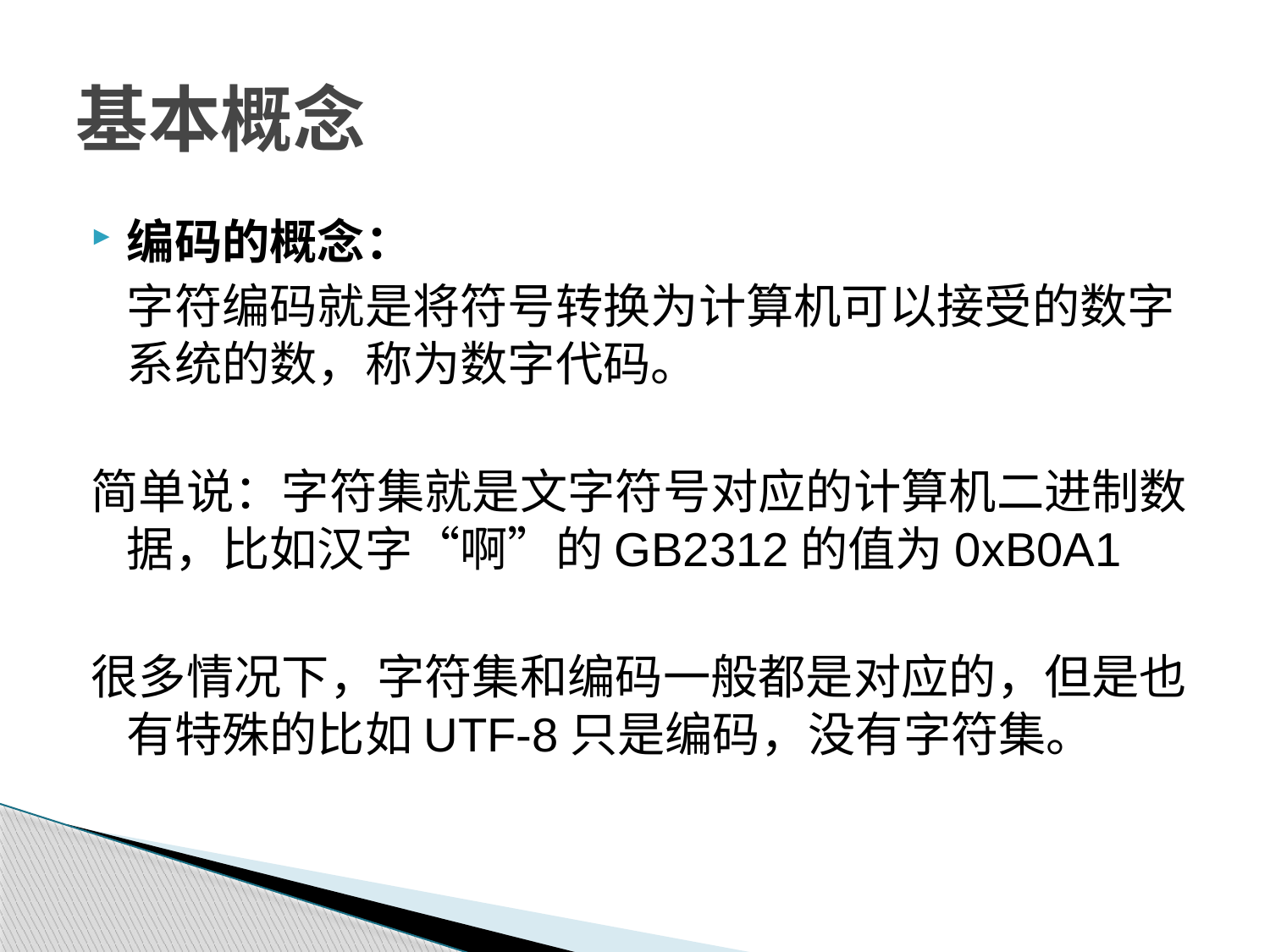

# 基本概念
编码的概念：
	字符编码就是将符号转换为计算机可以接受的数字系统的数，称为数字代码。

简单说：字符集就是文字符号对应的计算机二进制数据，比如汉字“啊”的GB2312的值为0xB0A1

很多情况下，字符集和编码一般都是对应的，但是也有特殊的比如UTF-8只是编码，没有字符集。